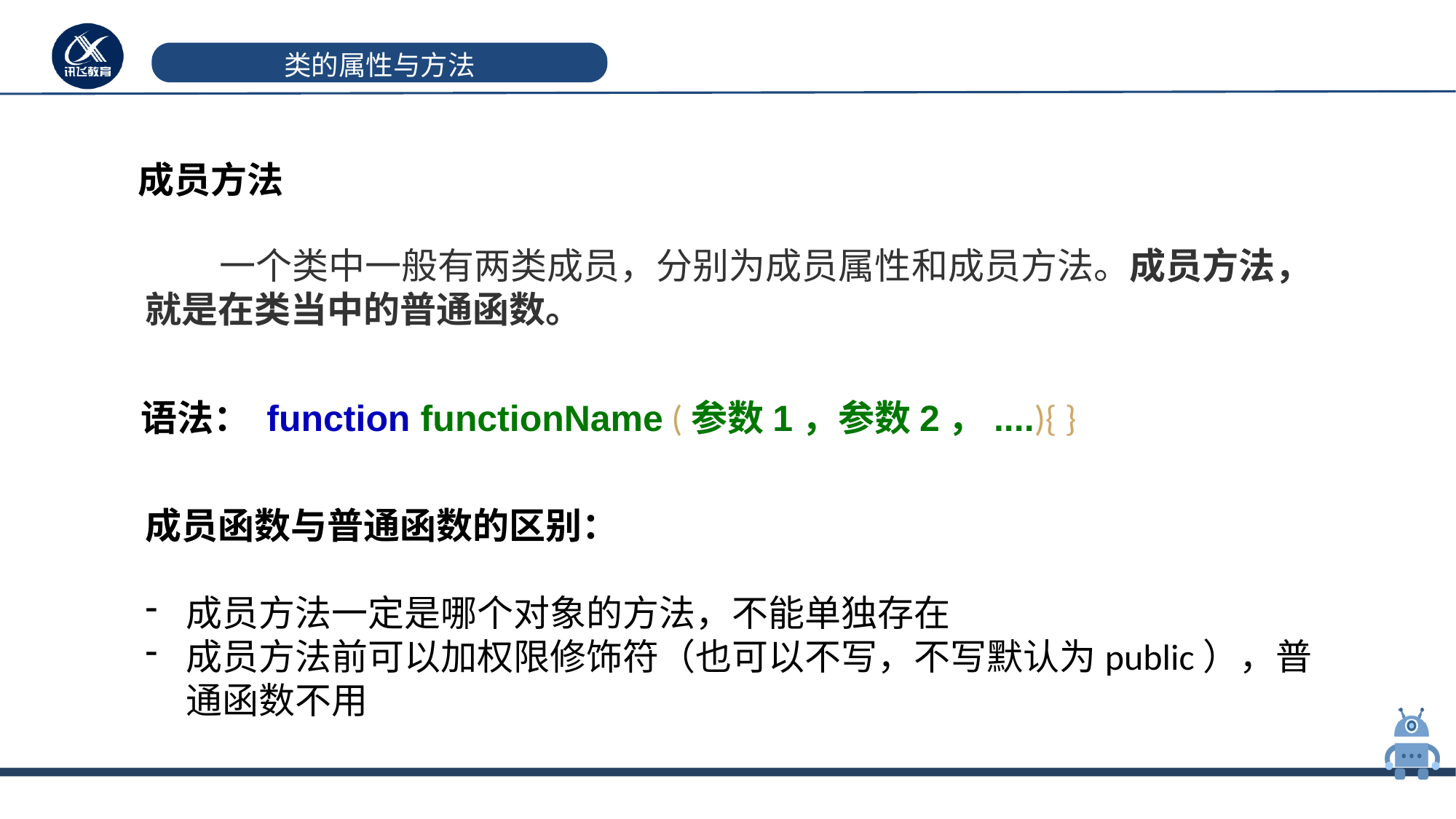

# 类的属性与方法
成员方法
        一个类中一般有两类成员，分别为成员属性和成员方法。成员方法，就是在类当中的普通函数。
语法： function functionName (参数1，参数2，....){ }
成员函数与普通函数的区别：

成员方法一定是哪个对象的方法，不能单独存在
成员方法前可以加权限修饰符（也可以不写，不写默认为public），普通函数不用